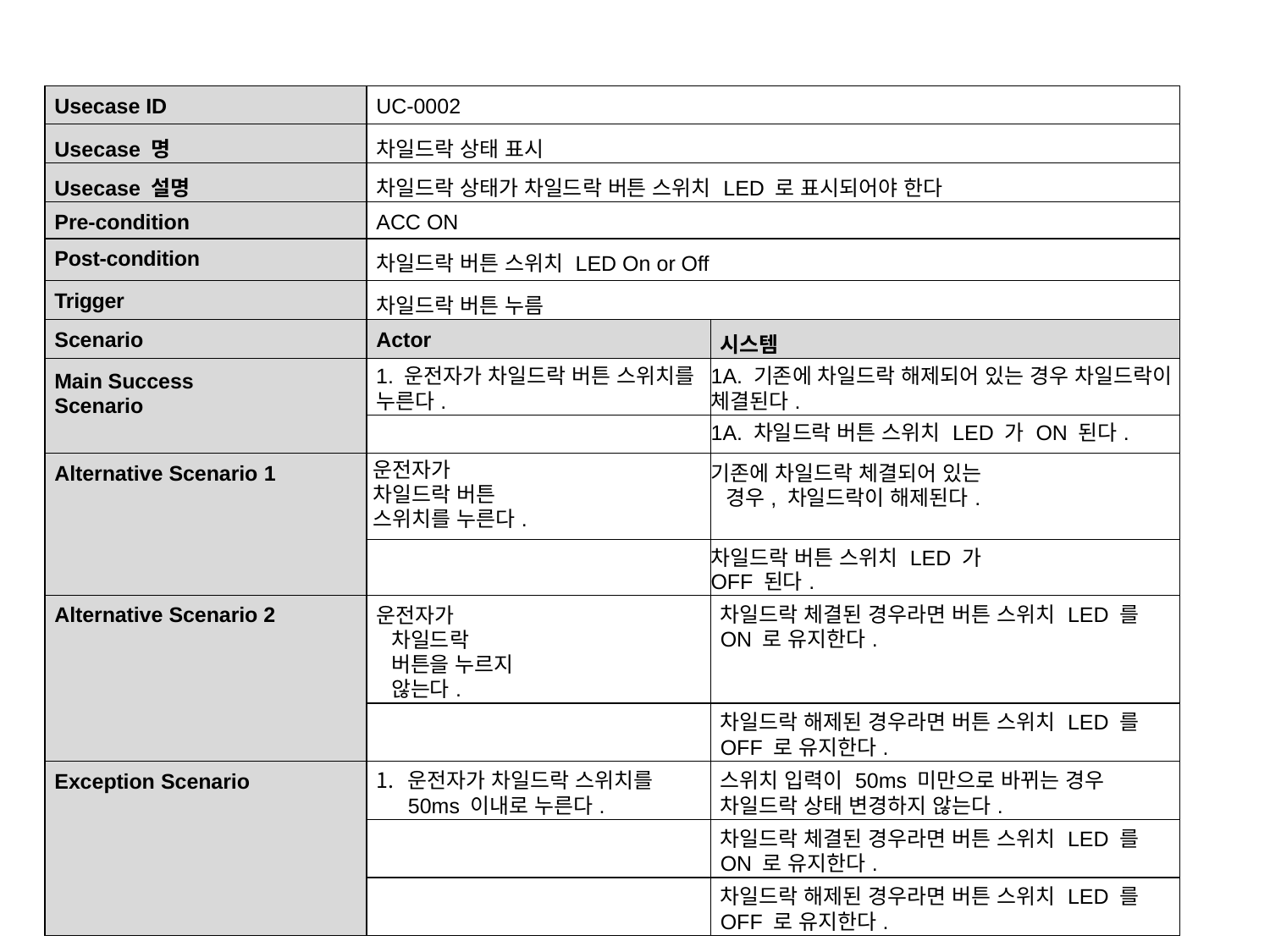

| Usecase ID | UC-0002 |  |
| --- | --- | --- |
| Usecase 명 | 차일드락 상태 표시 |  |
| Usecase 설명 | 차일드락 상태가 차일드락 버튼 스위치 LED 로 표시되어야 한다 |  |
| Pre-condition | ACC ON |  |
| Post-condition | 차일드락 버튼 스위치 LED On or Off |  |
| Trigger | 차일드락 버튼 누름 |  |
| Scenario | Actor | 시스템 |
| Main Success Scenario | 1. 운전자가 차일드락 버튼 스위치를 누른다. | 1A. 기존에 차일드락 해제되어 있는 경우 차일드락이 체결된다. |
|  |  | 1A. 차일드락 버튼 스위치 LED 가 ON 된다. |
| Alternative Scenario 1 | 운전자가 차일드락 버튼 스위치를 누른다. | 기존에 차일드락 체결되어 있는 경우, 차일드락이 해제된다. |
|  |  | 차일드락 버튼 스위치 LED 가 OFF 된다. |
| Alternative Scenario 2 | 운전자가 차일드락 버튼을 누르지 않는다. | 차일드락 체결된 경우라면 버튼 스위치 LED 를 ON 로 유지한다. |
|  |  | 차일드락 해제된 경우라면 버튼 스위치 LED 를 OFF 로 유지한다. |
| Exception Scenario | 운전자가 차일드락 스위치를 50ms 이내로 누른다. | 스위치 입력이 50ms 미만으로 바뀌는 경우 차일드락 상태 변경하지 않는다. |
|  |  | 차일드락 체결된 경우라면 버튼 스위치 LED 를 ON 로 유지한다. |
|  |  | 차일드락 해제된 경우라면 버튼 스위치 LED 를 OFF 로 유지한다. |